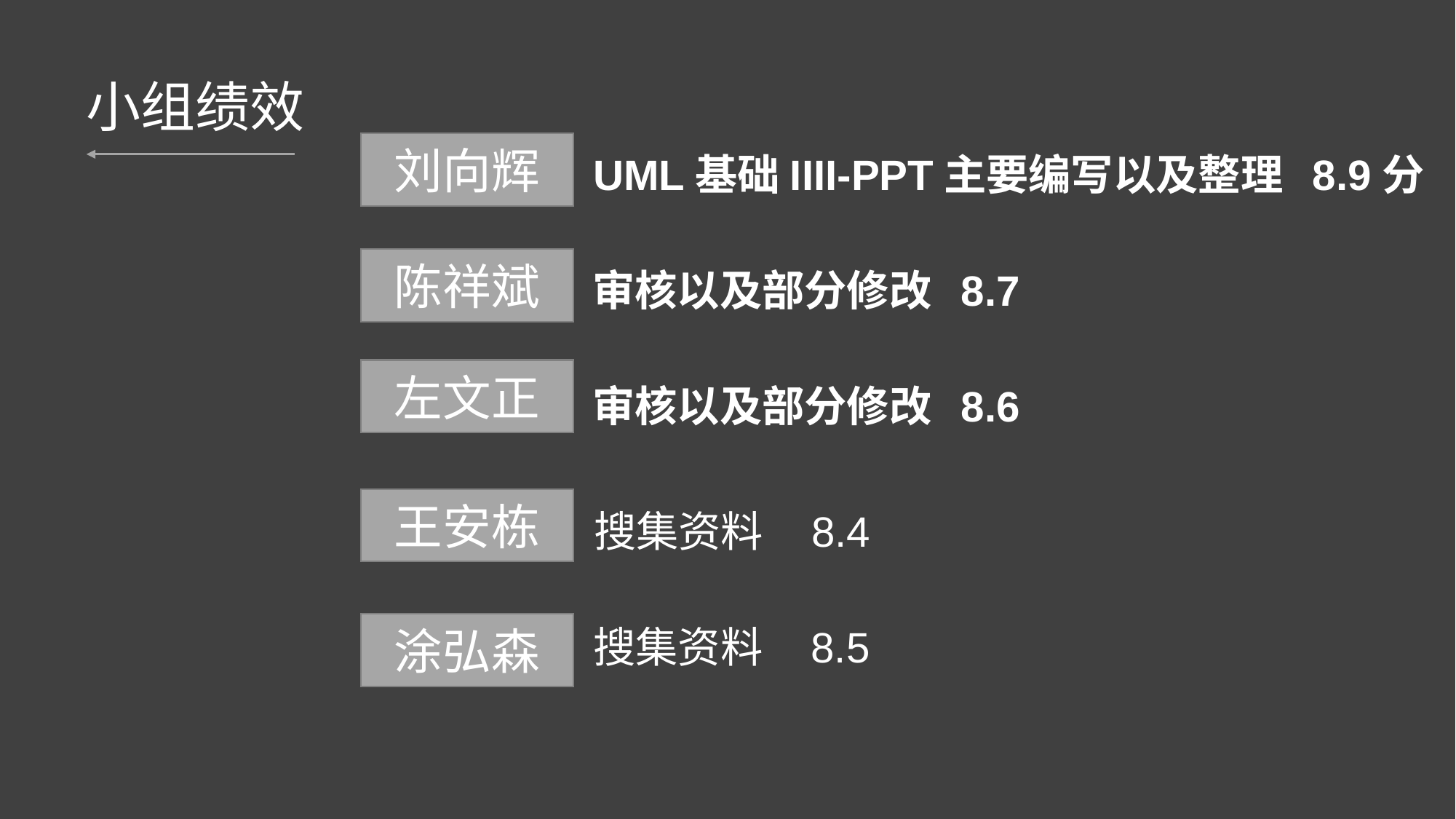

# 小组绩效
UML基础IIII-PPT主要编写以及整理  8.9分
刘向辉
审核以及部分修改  8.7
陈祥斌
审核以及部分修改  8.6
左文正
搜集资料    8.4
王安栋
搜集资料    8.5
涂弘森